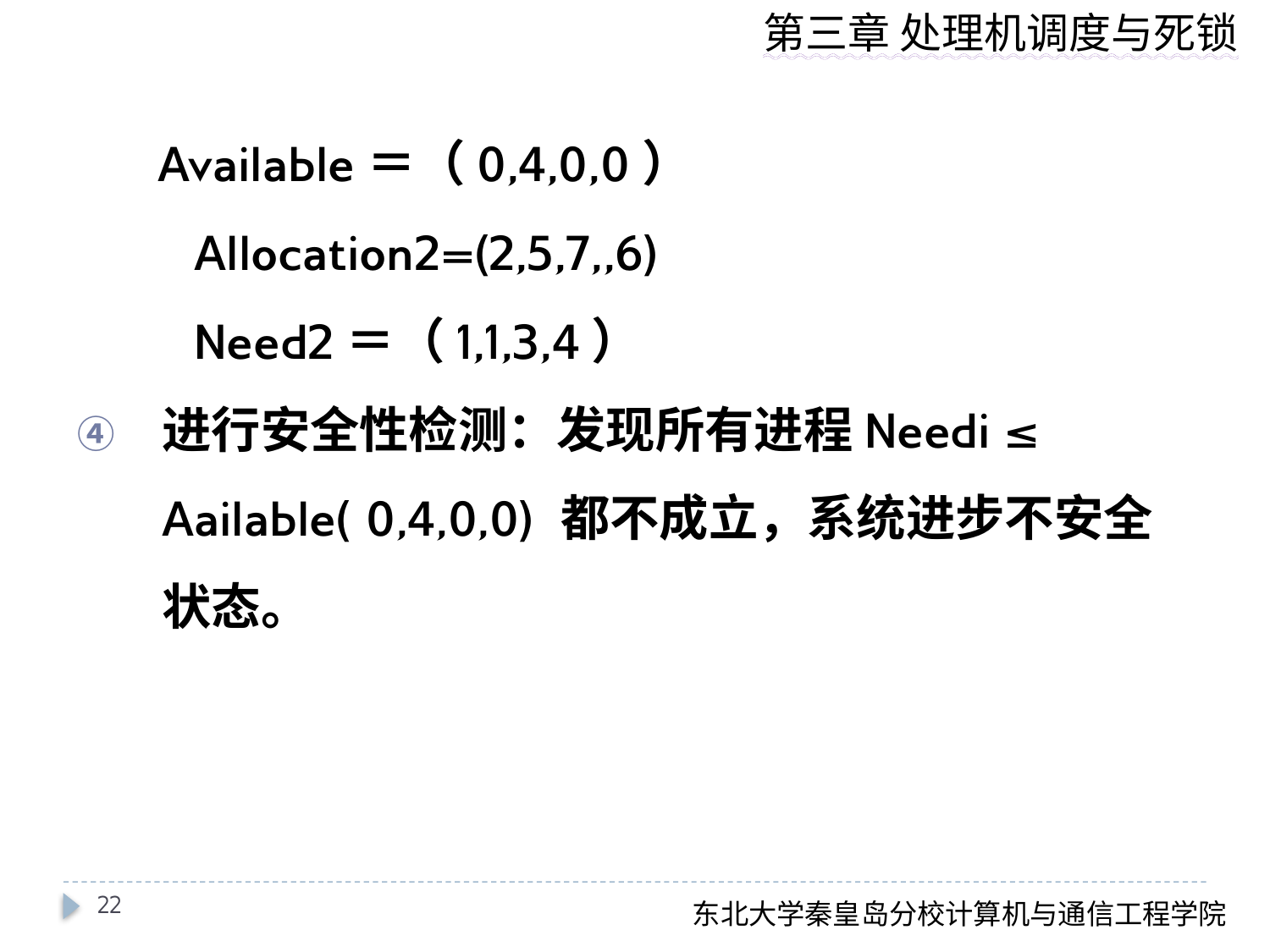

Available＝（0,4,0,0）
	  Allocation2=(2,5,7,,6)
	  Need2＝（1,1,3,4）
进行安全性检测：发现所有进程Needi ≤ Aailable( 0,4,0,0) 都不成立，系统进步不安全状态。

22